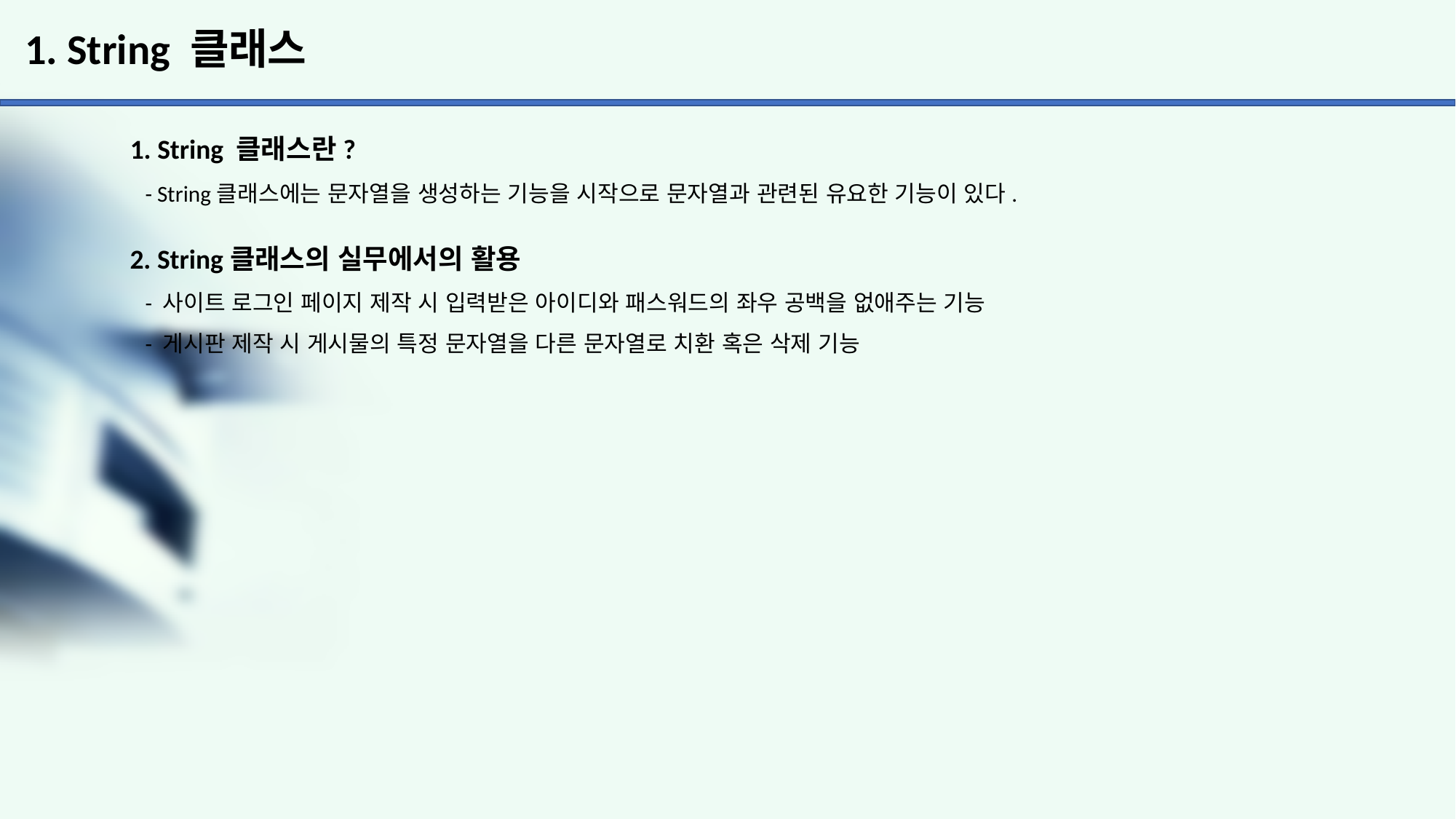

# 1. String 클래스
1. String 클래스란?
   - String클래스에는 문자열을 생성하는 기능을 시작으로 문자열과 관련된 유요한 기능이 있다.
2. String클래스의 실무에서의 활용
   - 사이트 로그인 페이지 제작 시 입력받은 아이디와 패스워드의 좌우 공백을 없애주는 기능
   - 게시판 제작 시 게시물의 특정 문자열을 다른 문자열로 치환 혹은 삭제 기능